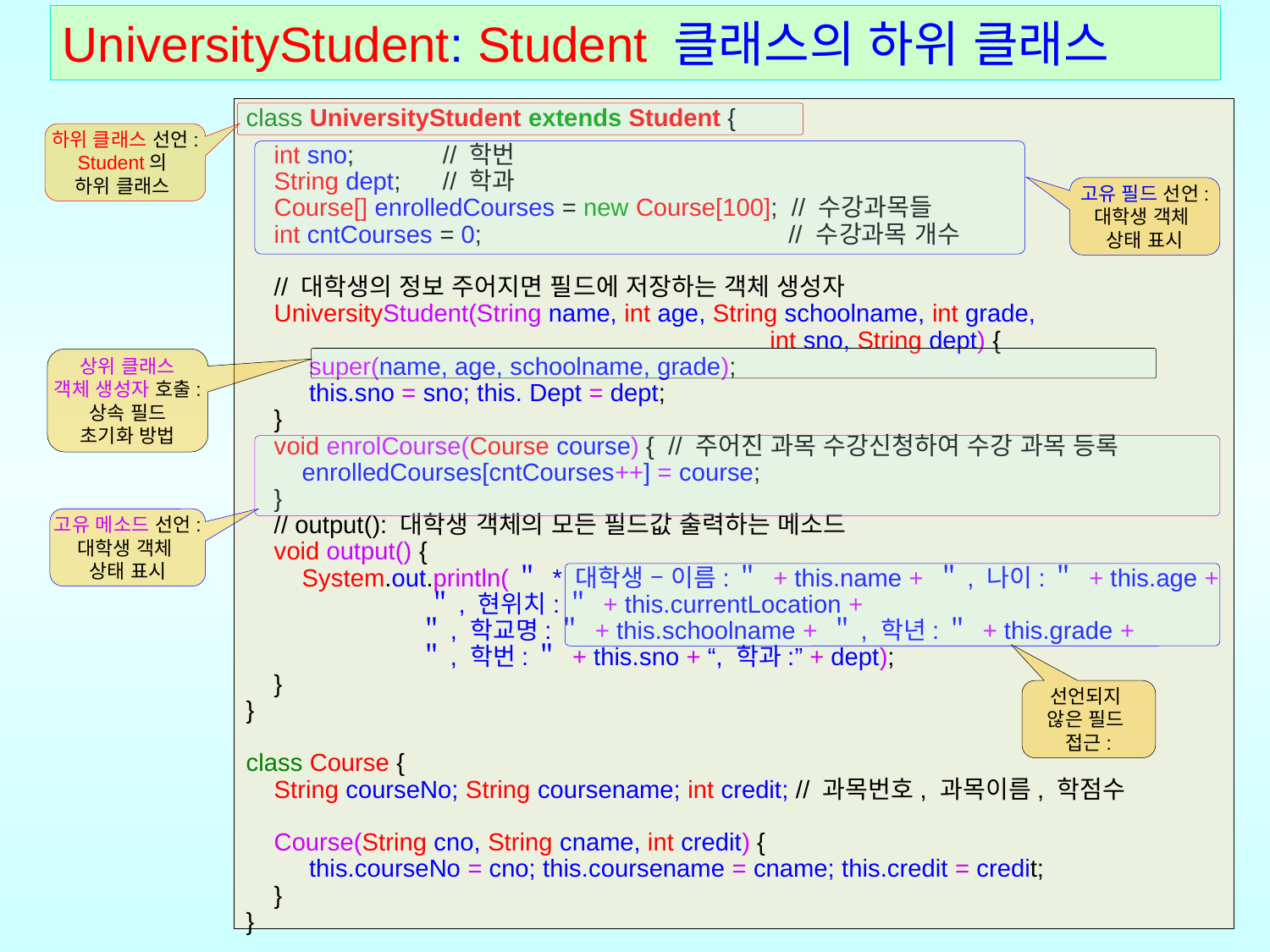

# UniversityStudent: Student 클래스의 하위 클래스
class UniversityStudent extends Student {
    int sno;	          // 학번
    String dept;      // 학과
    Course[] enrolledCourses = new Course[100];  // 수강과목들
    int cntCourses = 0;                                            // 수강과목 개수

    // 대학생의 정보 주어지면 필드에 저장하는 객체 생성자
    UniversityStudent(String name, int age, String schoolname, int grade,
                                                                           int sno, String dept) {
         super(name, age, schoolname, grade);
         this.sno = sno; this. Dept = dept;
    }
    void enrolCourse(Course course) {  // 주어진 과목 수강신청하여 수강 과목 등록
        enrolledCourses[cntCourses++] = course;
    }
    // output(): 대학생 객체의 모든 필드값 출력하는 메소드
    void output() {
        System.out.println(＂ * 대학생 – 이름:＂ + this.name + ＂, 나이:＂ + this.age +
	       ＂, 현위치:＂ + this.currentLocation +
                        ＂, 학교명:＂ + this.schoolname + ＂, 학년:＂ + this.grade +
                        ＂, 학번:＂ + this.sno + “, 학과:” + dept);
    }
}

class Course {
    String courseNo; String coursename; int credit; // 과목번호, 과목이름, 학점수

    Course(String cno, String cname, int credit) {
         this.courseNo = cno; this.coursename = cname; this.credit = credit;
    }
}

하위 클래스 선언:
Student의
하위 클래스

고유 필드 선언:
대학생 객체
상태 표시

상위 클래스
객체 생성자 호출:
상속 필드
초기화 방법

고유 메소드 선언:
대학생 객체
상태 표시

선언되지
않은 필드
접근: